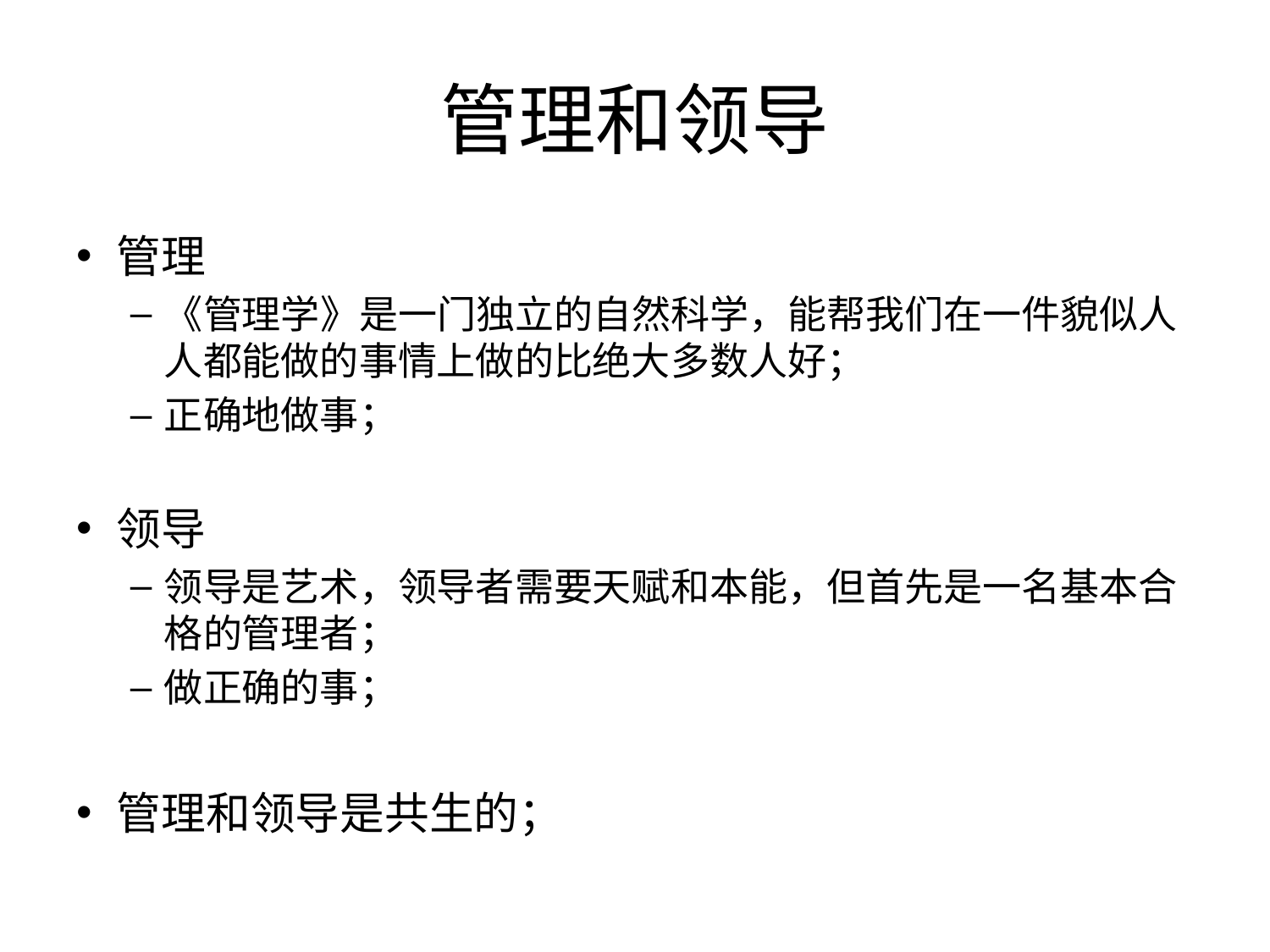

# 管理和领导
管理
《管理学》是一门独立的自然科学，能帮我们在一件貌似人人都能做的事情上做的比绝大多数人好；
正确地做事；

领导
领导是艺术，领导者需要天赋和本能，但首先是一名基本合格的管理者；
做正确的事；

管理和领导是共生的；